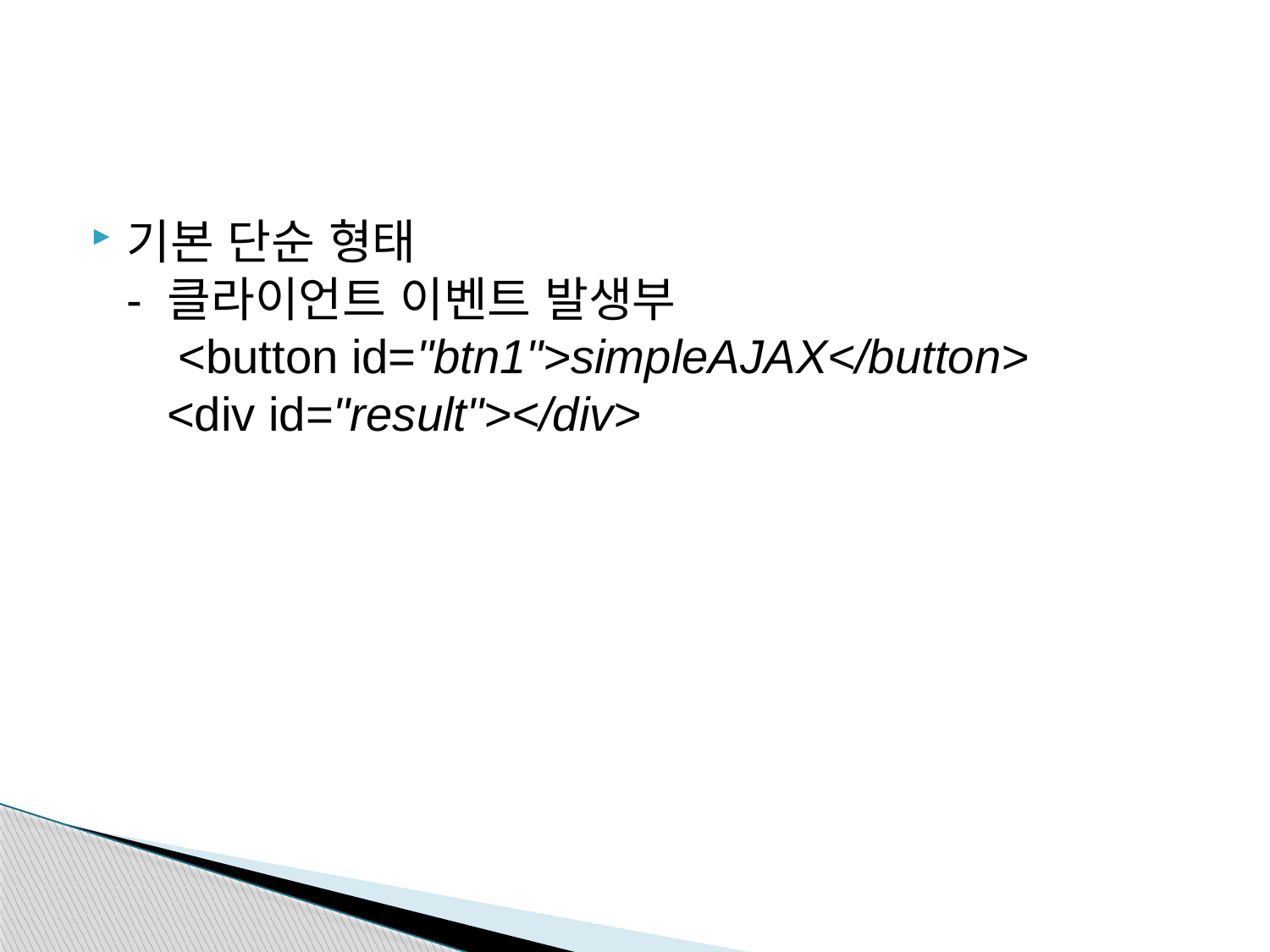

#
기본 단순 형태
- 클라이언트 이벤트 발생부
   <button id="btn1">simpleAJAX</button>
   <div id="result"></div>